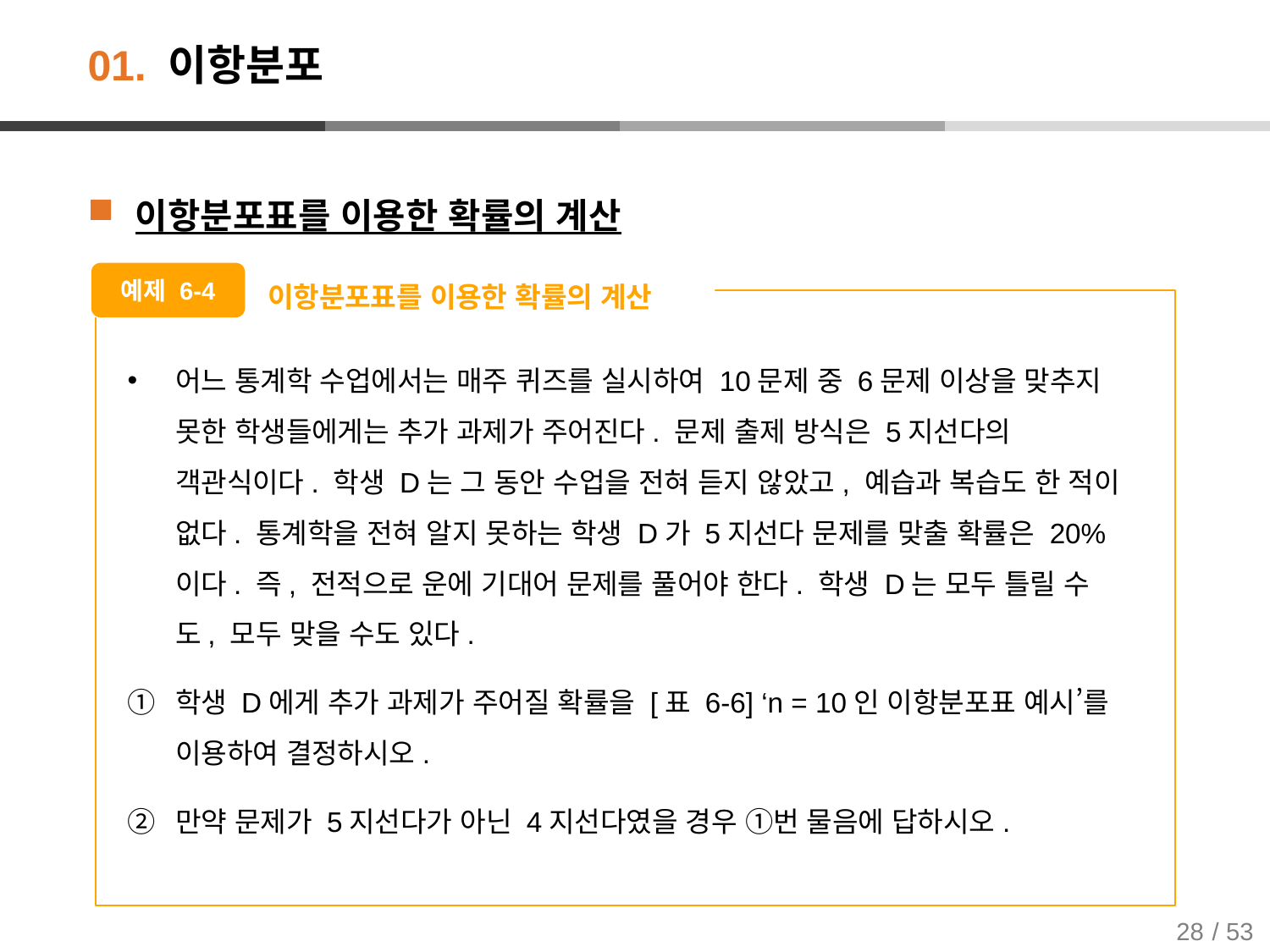

# 01. 이항분포
이항분포표를 이용한 확률의 계산
이항분포표를 이용한 확률의 계산

예제 6-4

어느 통계학 수업에서는 매주 퀴즈를 실시하여 10문제 중 6문제 이상을 맞추지 못한 학생들에게는 추가 과제가 주어진다. 문제 출제 방식은 5지선다의 객관식이다. 학생 D는 그 동안 수업을 전혀 듣지 않았고, 예습과 복습도 한 적이 없다. 통계학을 전혀 알지 못하는 학생 D가 5지선다 문제를 맞출 확률은 20%이다. 즉, 전적으로 운에 기대어 문제를 풀어야 한다. 학생 D는 모두 틀릴 수도, 모두 맞을 수도 있다.
학생 D에게 추가 과제가 주어질 확률을 [표 6-6] ‘n = 10인 이항분포표 예시’를 이용하여 결정하시오.
만약 문제가 5지선다가 아닌 4지선다였을 경우 ①번 물음에 답하시오.